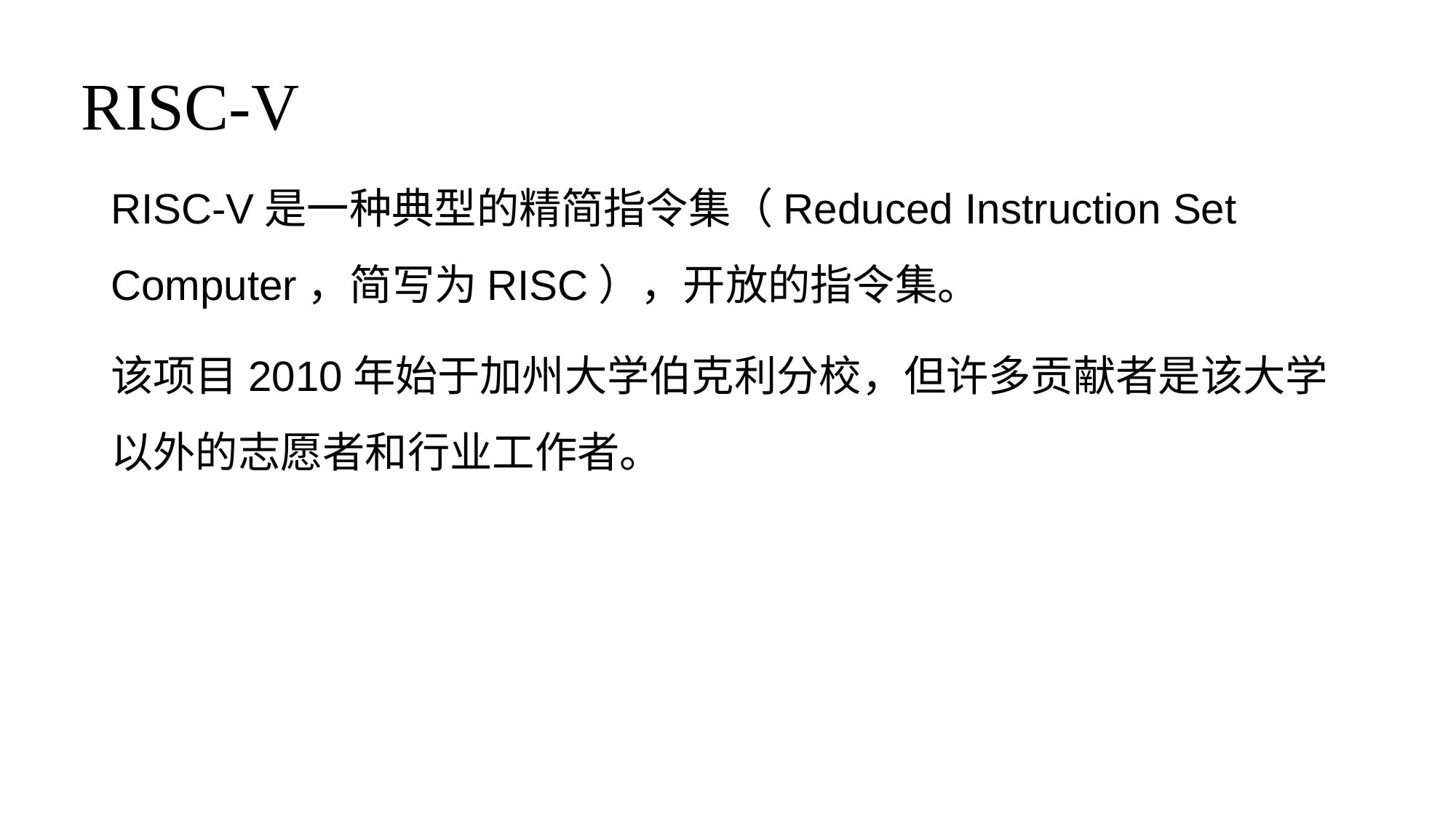

RISC-V
RISC-V是一种典型的精简指令集（Reduced Instruction Set Computer，简写为RISC），开放的指令集。
该项目2010年始于加州大学伯克利分校，但许多贡献者是该大学以外的志愿者和行业工作者。